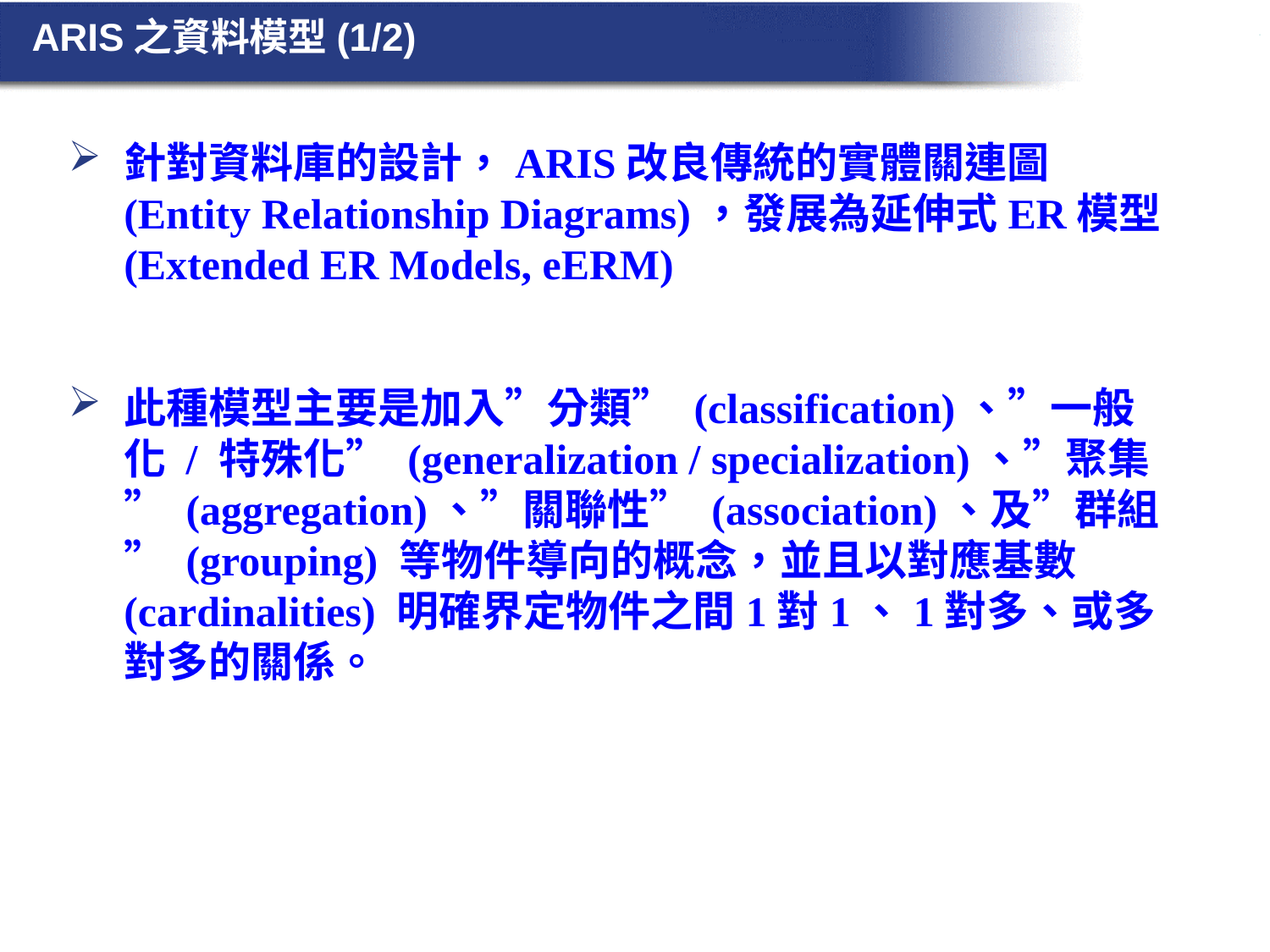

# ARIS之資料模型(1/2)
針對資料庫的設計，ARIS改良傳統的實體關連圖 (Entity Relationship Diagrams)，發展為延伸式ER模型(Extended ER Models, eERM)

此種模型主要是加入”分類” (classification)、”一般化 / 特殊化” (generalization / specialization)、”聚集” (aggregation)、”關聯性” (association)、及”群組” (grouping) 等物件導向的概念，並且以對應基數(cardinalities) 明確界定物件之間1對1、1對多、或多對多的關係。